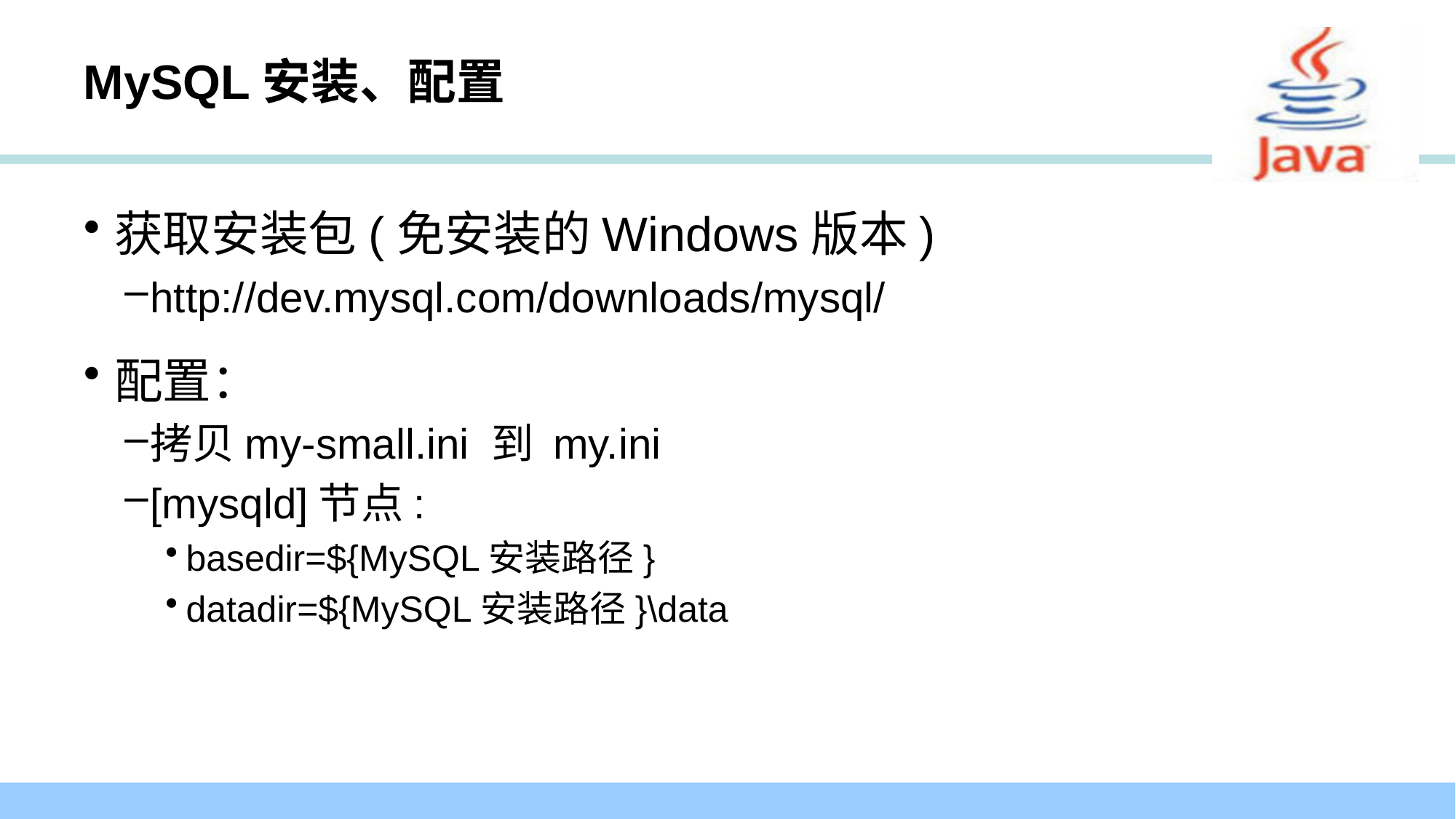

# MySQL安装、配置
获取安装包(免安装的Windows版本)
http://dev.mysql.com/downloads/mysql/
配置：
拷贝my-small.ini 到 my.ini
[mysqld]节点:
basedir=${MySQL安装路径}
datadir=${MySQL安装路径}\data